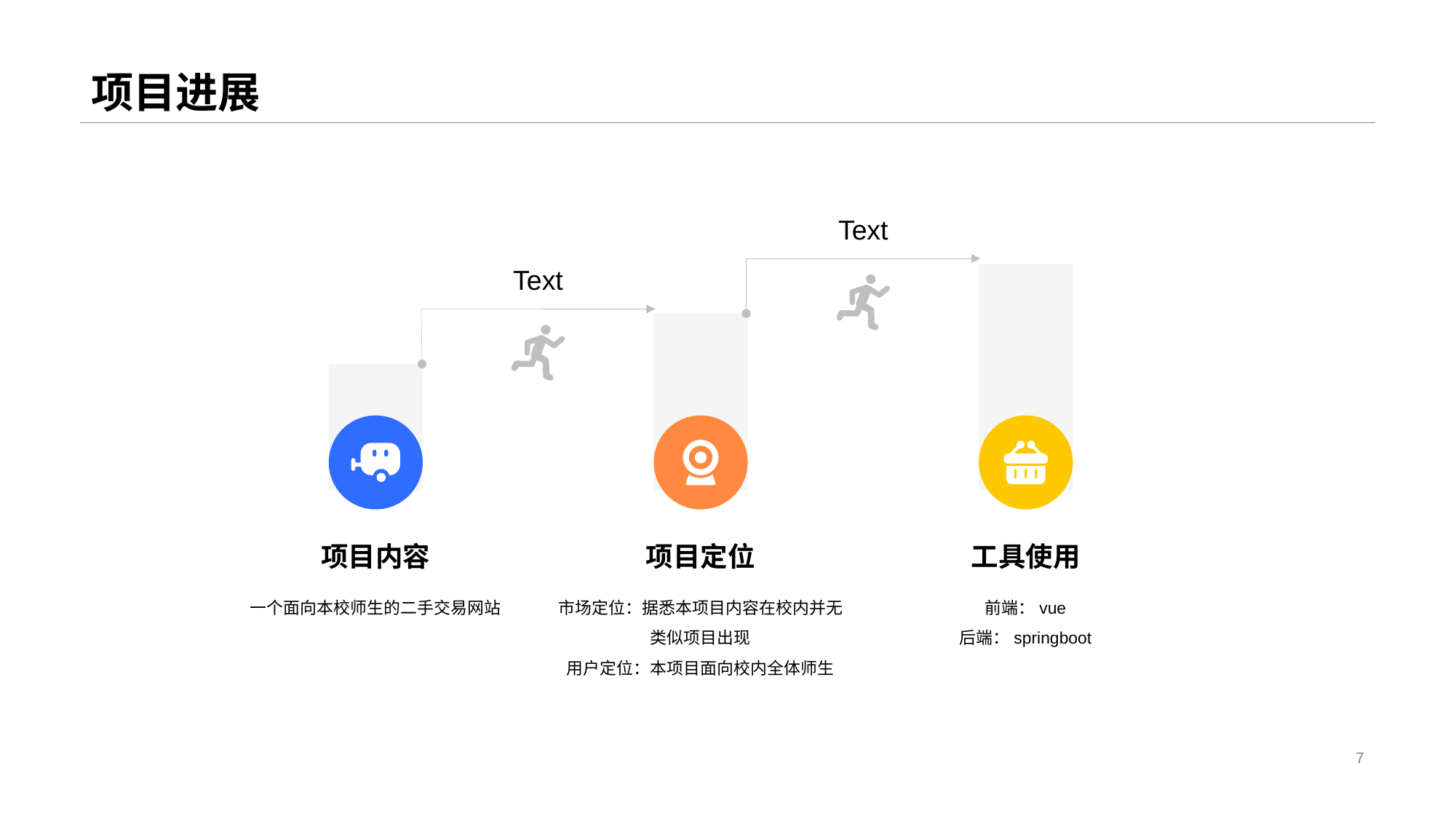

# 项目进展
Text
Text

项目内容
一个面向本校师生的二手交易网站
项目定位
市场定位：据悉本项目内容在校内并无类似项目出现
用户定位：本项目面向校内全体师生
工具使用
前端：vue
后端：springboot
7